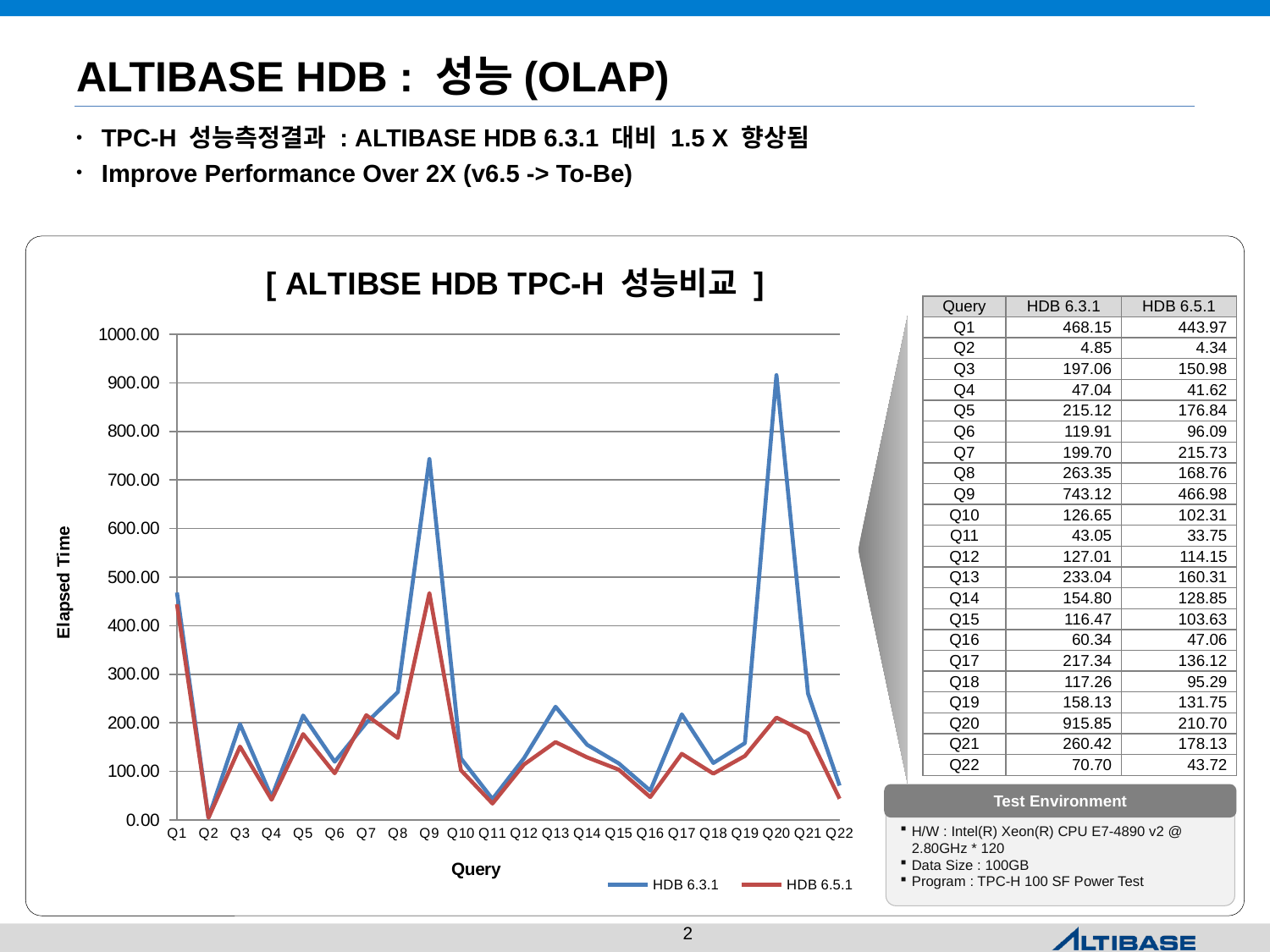

# ALTIBASE HDB : 성능(OLAP)
TPC-H 성능측정결과 : ALTIBASE HDB 6.3.1 대비 1.5 X 향상됨
Improve Performance Over 2X (v6.5 -> To-Be)

### Chart: [ ALTIBSE HDB TPC-H 성능비교 ]

| Category | HDB 6.3.1 | HDB 6.5.1 |
|---|---|---|
| Q1 | 468.1500000000003 | 443.9699999999997 |
| Q2 | 4.85 | 4.34 |
| Q3 | 197.06 | 150.98 |
| Q4 | 47.04 | 41.62000000000001 |
| Q5 | 215.12 | 176.84 |
| Q6 | 119.91000000000012 | 96.09 |
| Q7 | 199.7 | 215.73 |
| Q8 | 263.35 | 168.76 |
| Q9 | 743.12 | 466.97999999999894 |
| Q10 | 126.64999999999999 | 102.31 |
| Q11 | 43.05 | 33.75 |
| Q12 | 127.01 | 114.14999999999999 |
| Q13 | 233.04 | 160.31 |
| Q14 | 154.8 | 128.85000000000065 |
| Q15 | 116.47 | 103.63 |
| Q16 | 60.339999999999996 | 47.06 |
| Q17 | 217.34 | 136.12 |
| Q18 | 117.26 | 95.29 |
| Q19 | 158.13 | 131.75 |
| Q20 | 915.849999999998 | 210.7 |
| Q21 | 260.419999999999 | 178.13 |
| Q22 | 70.7 | 43.72000000000001 |
| Query | HDB 6.3.1 | HDB 6.5.1 |
| --- | --- | --- |
| Q1 | 468.15 | 443.97 |
| Q2 | 4.85 | 4.34 |
| Q3 | 197.06 | 150.98 |
| Q4 | 47.04 | 41.62 |
| Q5 | 215.12 | 176.84 |
| Q6 | 119.91 | 96.09 |
| Q7 | 199.70 | 215.73 |
| Q8 | 263.35 | 168.76 |
| Q9 | 743.12 | 466.98 |
| Q10 | 126.65 | 102.31 |
| Q11 | 43.05 | 33.75 |
| Q12 | 127.01 | 114.15 |
| Q13 | 233.04 | 160.31 |
| Q14 | 154.80 | 128.85 |
| Q15 | 116.47 | 103.63 |
| Q16 | 60.34 | 47.06 |
| Q17 | 217.34 | 136.12 |
| Q18 | 117.26 | 95.29 |
| Q19 | 158.13 | 131.75 |
| Q20 | 915.85 | 210.70 |
| Q21 | 260.42 | 178.13 |
| Q22 | 70.70 | 43.72 |

Test Environment

H/W : Intel(R) Xeon(R) CPU E7-4890 v2 @ 2.80GHz * 120
Data Size : 100GB
Program : TPC-H 100 SF Power Test